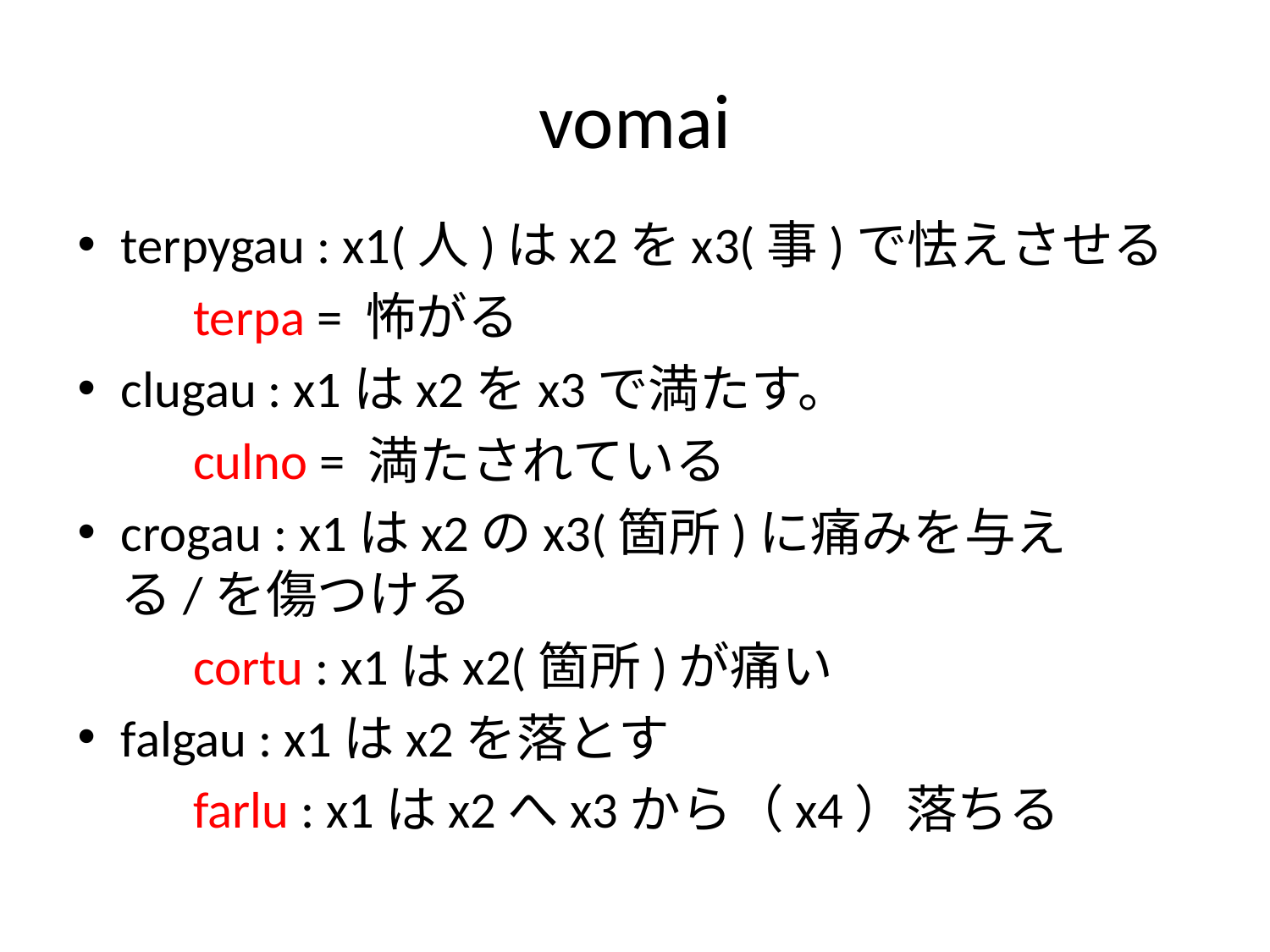

# vomai
terpygau : x1(人)はx2をx3(事)で怯えさせる
	terpa = 怖がる
clugau : x1はx2をx3で満たす。
	culno = 満たされている
crogau : x1はx2のx3(箇所)に痛みを与える/を傷つける
	cortu : x1はx2(箇所)が痛い
falgau : x1はx2を落とす
	farlu : x1はx2へx3から（x4）落ちる